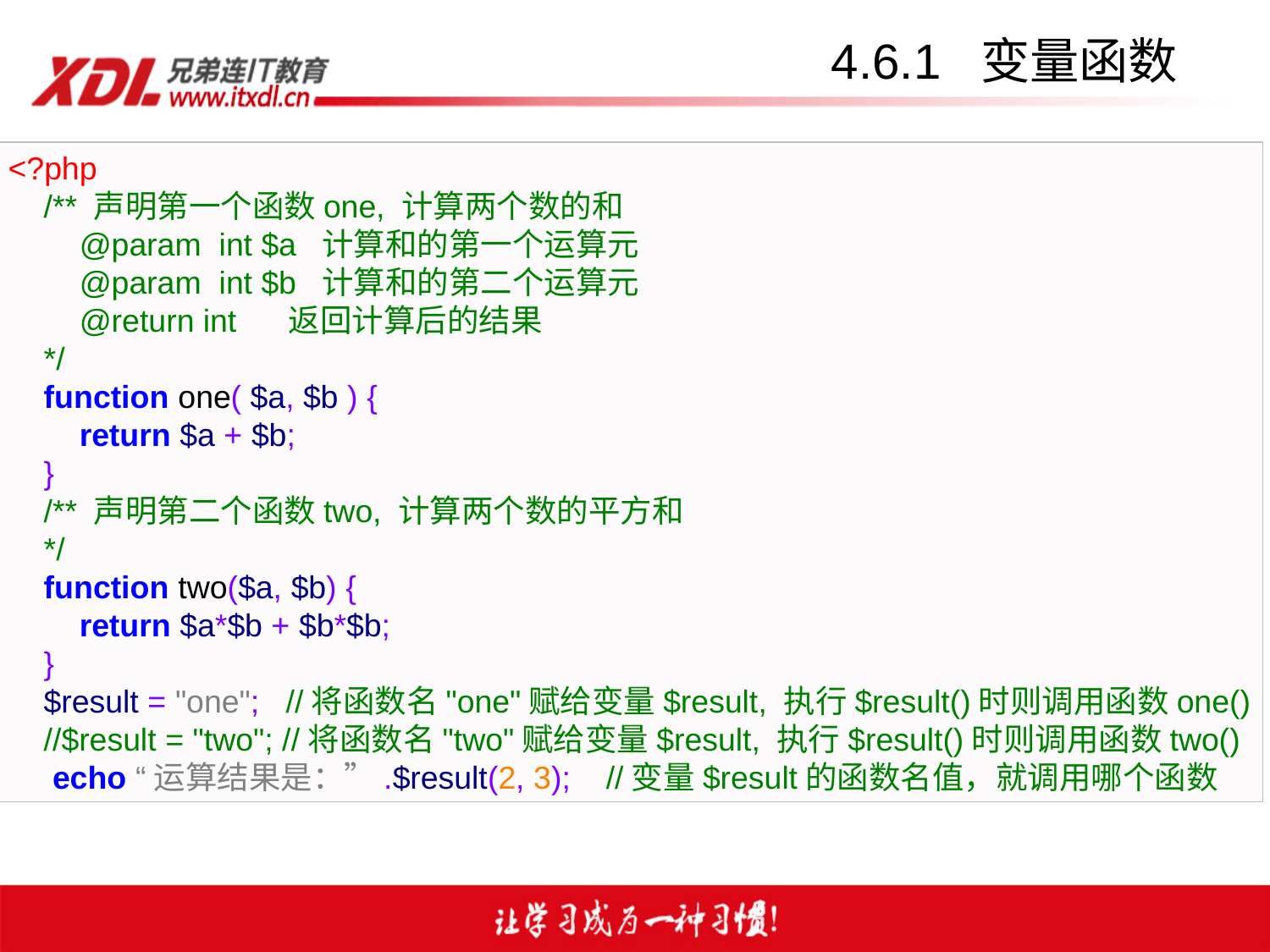

# 4.6.1  变量函数
<?php
    /** 声明第一个函数one, 计算两个数的和
        @param  int $a  计算和的第一个运算元
        @param  int $b  计算和的第二个运算元
        @return int     返回计算后的结果
    */
    function one( $a, $b ) {
        return $a + $b;
    }
    /** 声明第二个函数two, 计算两个数的平方和
    */
    function two($a, $b) {
        return $a*$b + $b*$b;
    }
    $result = "one";   //将函数名"one"赋给变量$result, 执行$result()时则调用函数one()
    //$result = "two"; //将函数名"two"赋给变量$result, 执行$result()时则调用函数two()
     echo “运算结果是：”.$result(2, 3);    //变量$result的函数名值，就调用哪个函数